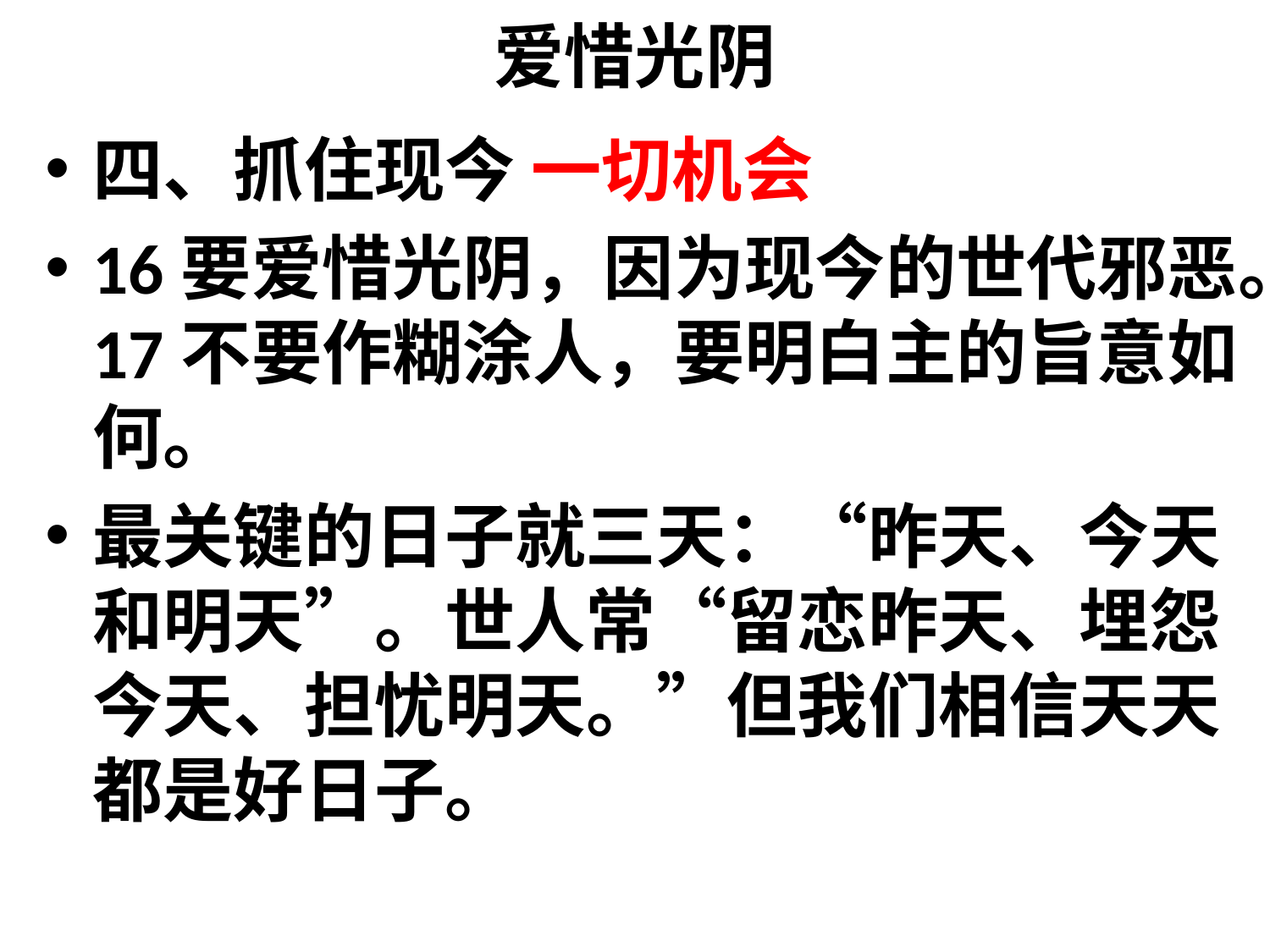

# 爱惜光阴
四、抓住现今 一切机会
16要爱惜光阴，因为现今的世代邪恶。17不要作糊涂人，要明白主的旨意如何。
最关键的日子就三天：“昨天、今天和明天”。世人常“留恋昨天、埋怨今天、担忧明天。”但我们相信天天都是好日子。